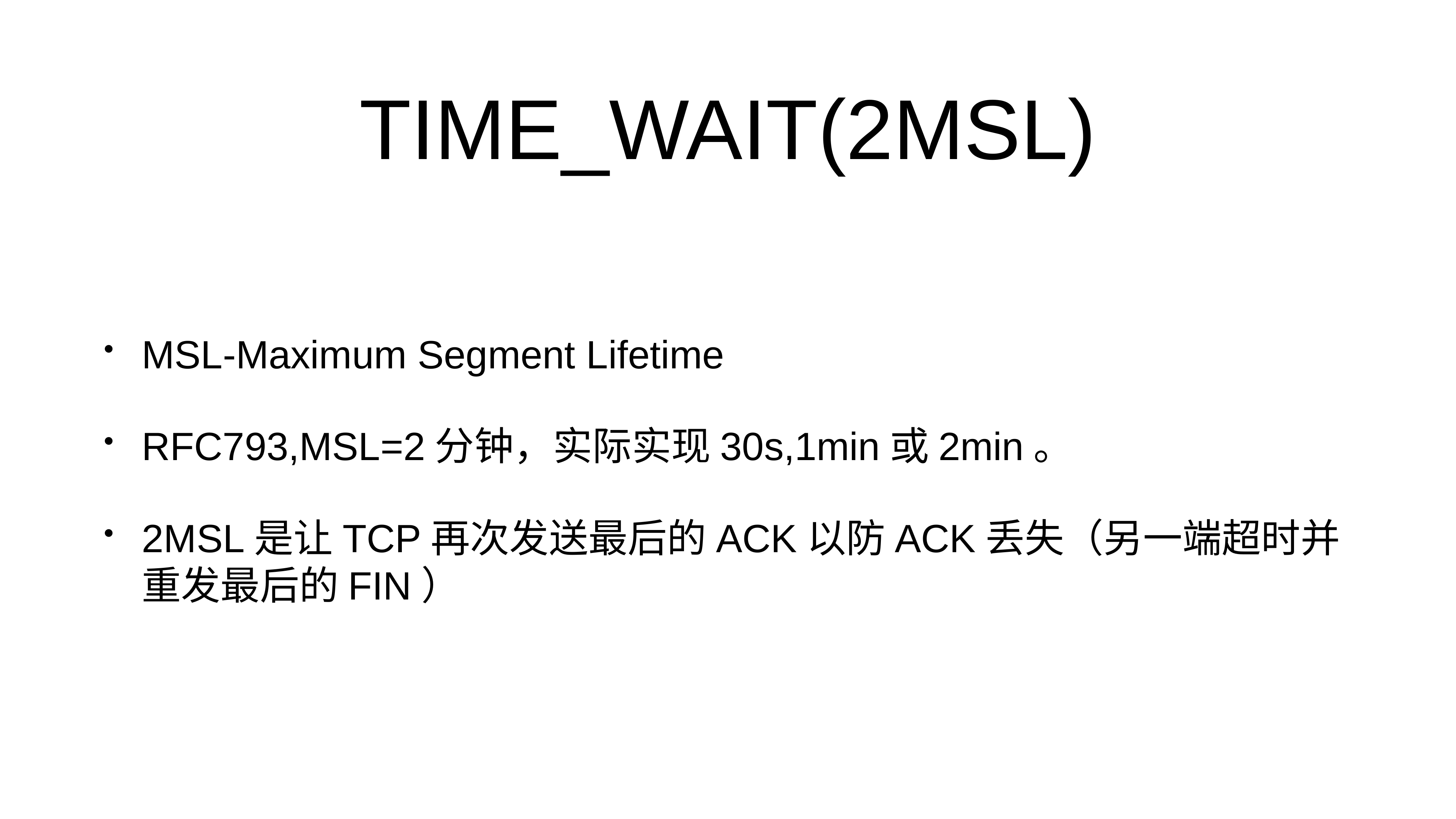

# TIME_WAIT(2MSL)
MSL-Maximum Segment Lifetime
RFC793,MSL=2分钟，实际实现30s,1min或2min。
2MSL是让TCP再次发送最后的ACK以防ACK丢失（另一端超时并重发最后的FIN）